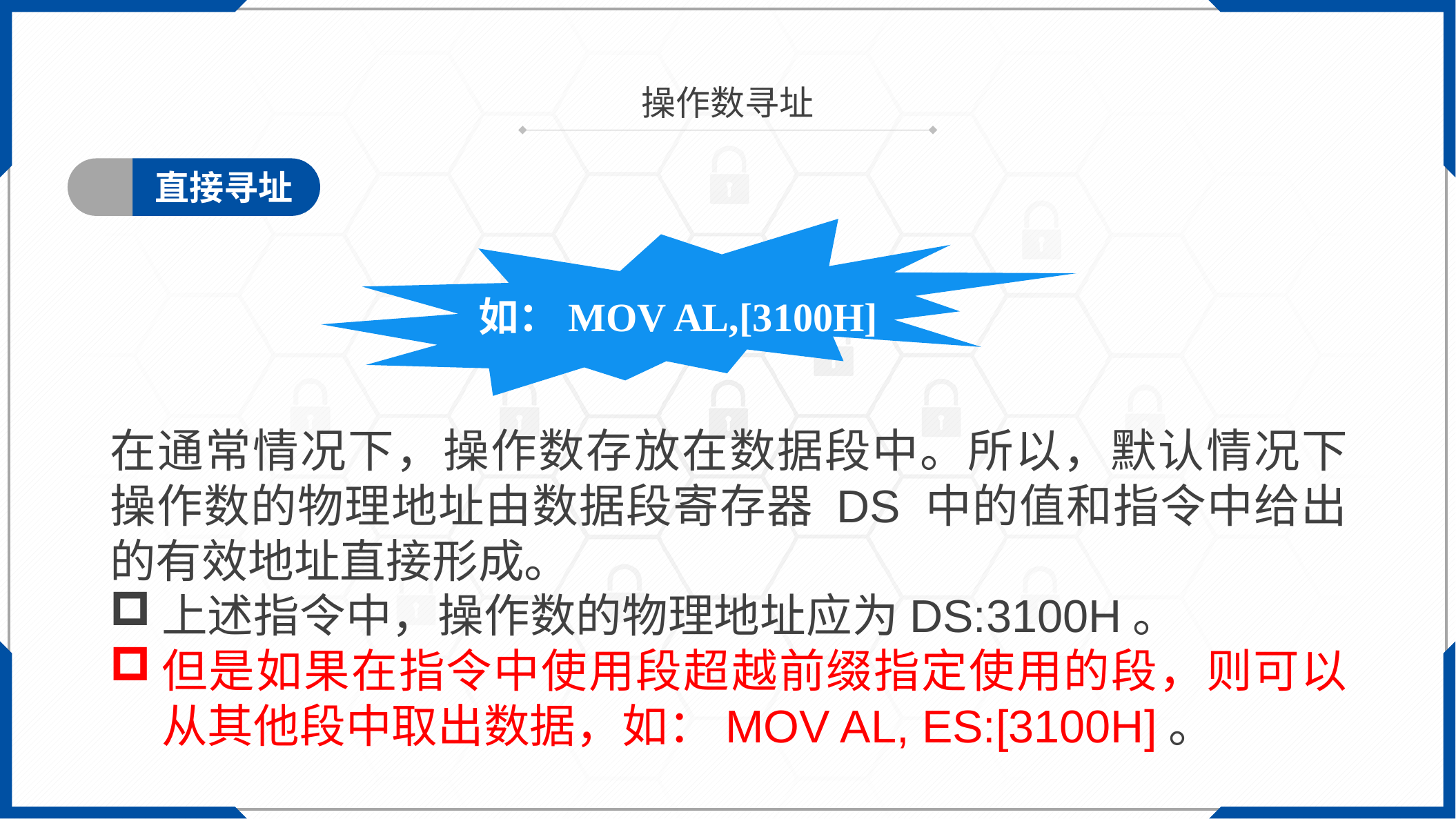

操作数寻址

直接寻址

如：MOV AL,[3100H]
在通常情况下，操作数存放在数据段中。所以，默认情况下操作数的物理地址由数据段寄存器 DS 中的值和指令中给出的有效地址直接形成。
上述指令中，操作数的物理地址应为DS:3100H。
但是如果在指令中使用段超越前缀指定使用的段，则可以从其他段中取出数据，如：MOV AL, ES:[3100H]。